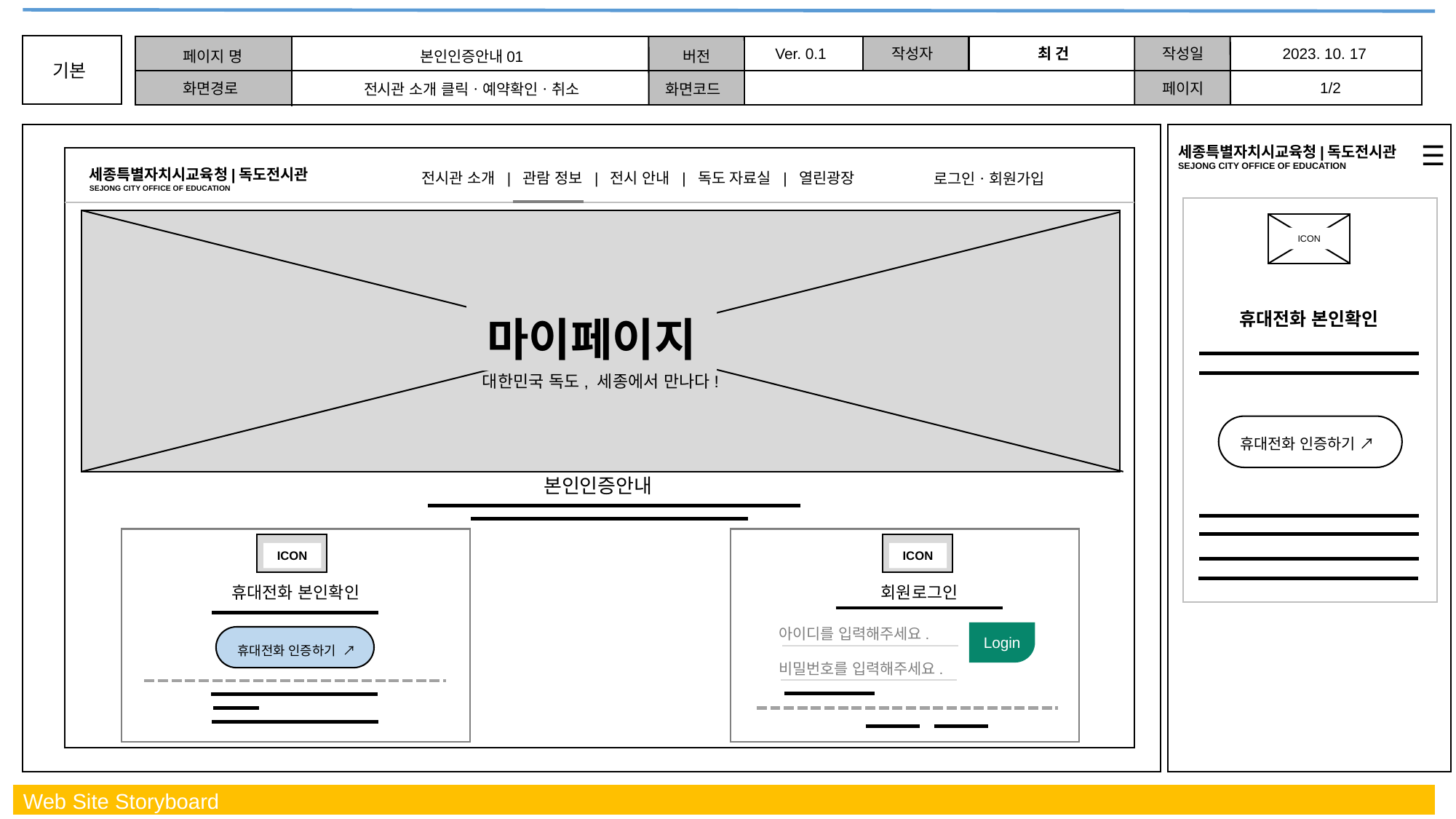

Ver. 0.1
2023. 10. 17
최 건
작성자
작성일
버전
페이지 명
본인인증안내01
1/2
화면경로
페이지
전시관 소개 클릭ㆍ예약확인ㆍ취소
화면코드
기본

ICON
휴대전화 본인확인

휴대전화 인증하기 ↗
☰
세종특별자치시교육청|독도전시관
SEJONG CITY OFFICE OF EDUCATION

세종특별자치시교육청|독도전시관
SEJONG CITY OFFICE OF EDUCATION
전시관 소개  |  관람 정보  |  전시 안내  |  독도 자료실  |  열린광장
로그인ㆍ회원가입

마이페이지
대한민국 독도, 세종에서 만나다!
본인인증안내

ICON

ICON
휴대전화 본인확인
회원로그인
아이디를 입력해주세요.

휴대전화 인증하기  ↗
Login
비밀번호를 입력해주세요.
Web Site Storyboard